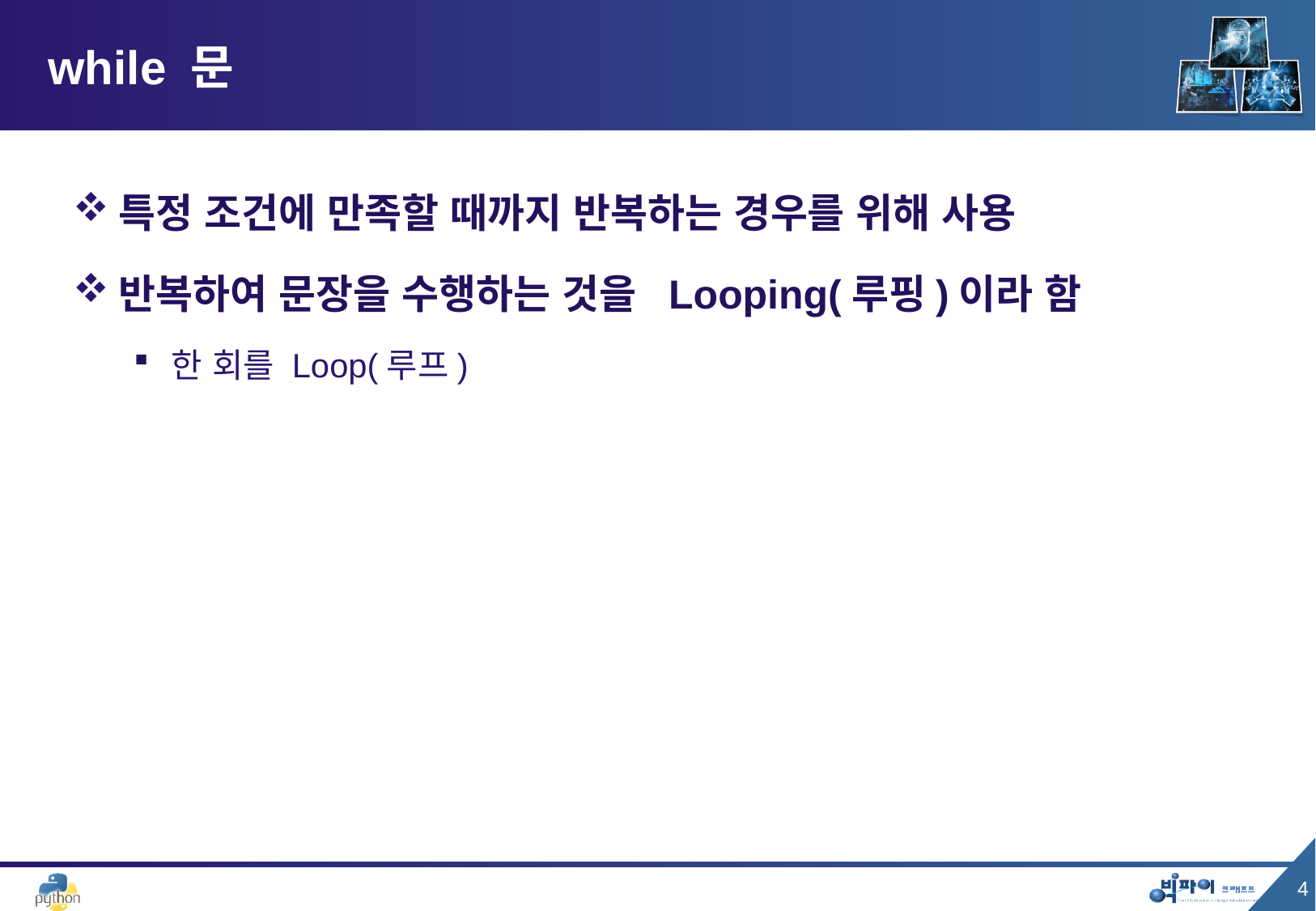

# while 문
특정 조건에 만족할 때까지 반복하는 경우를 위해 사용
반복하여 문장을 수행하는 것을  Looping(루핑)이라 함
한 회를 Loop(루프)